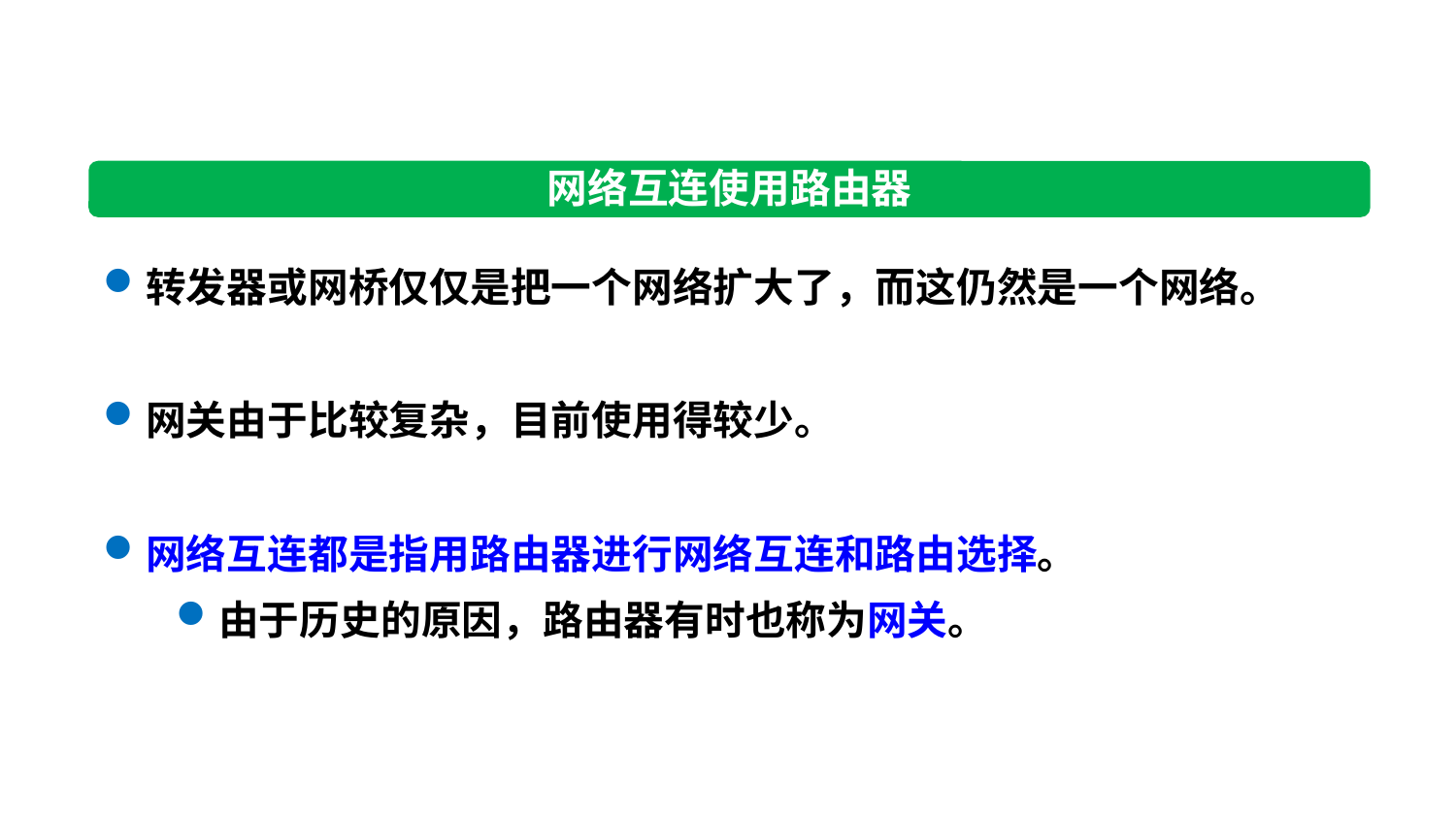

网络互连使用路由器

转发器或网桥仅仅是把一个网络扩大了，而这仍然是一个网络。

网关由于比较复杂，目前使用得较少。

网络互连都是指用路由器进行网络互连和路由选择。
由于历史的原因，路由器有时也称为网关。
13